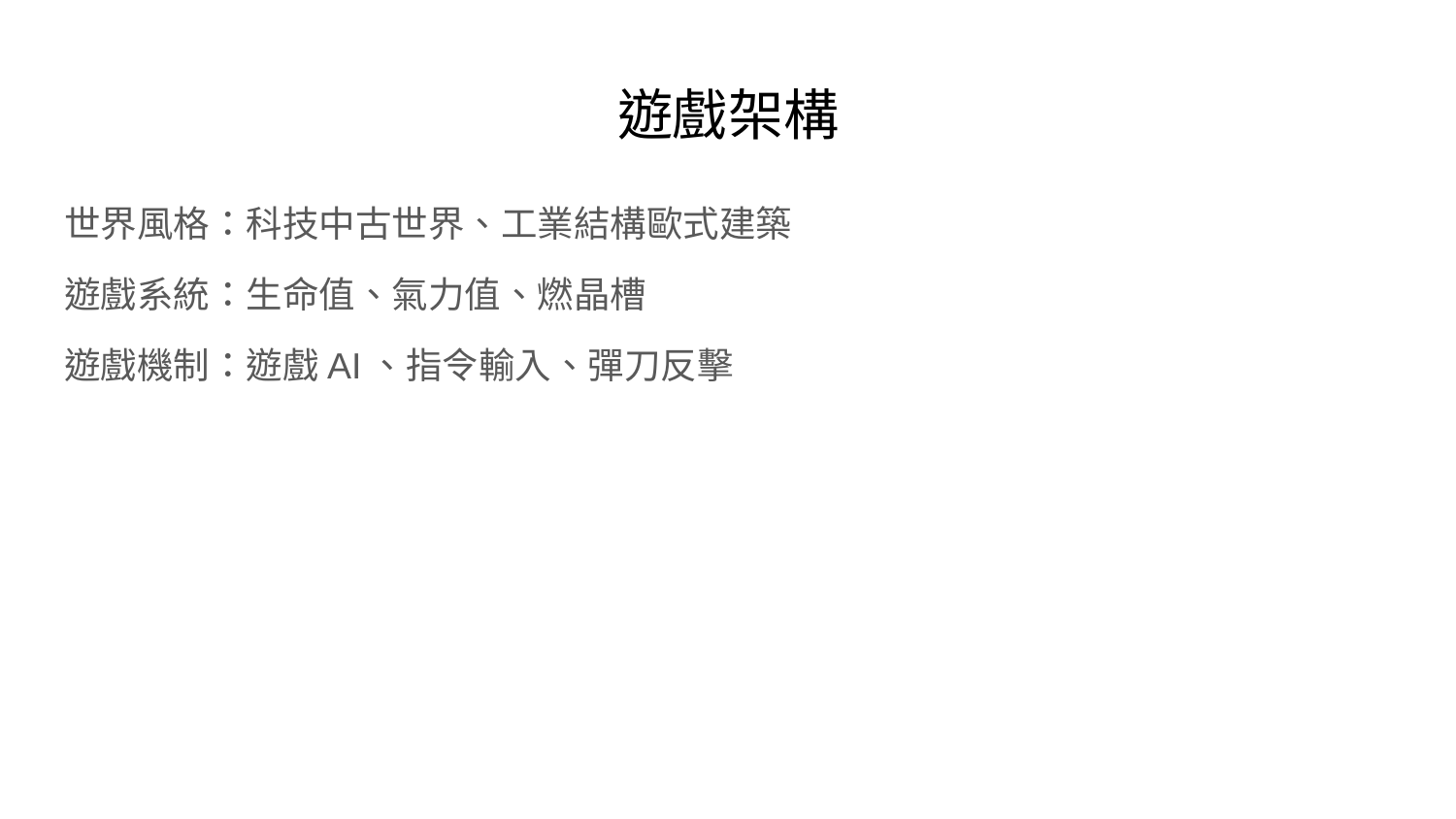

# 遊戲架構
世界風格：科技中古世界、工業結構歐式建築
遊戲系統：生命值、氣力值、燃晶槽
遊戲機制：遊戲AI、指令輸入、彈刀反擊